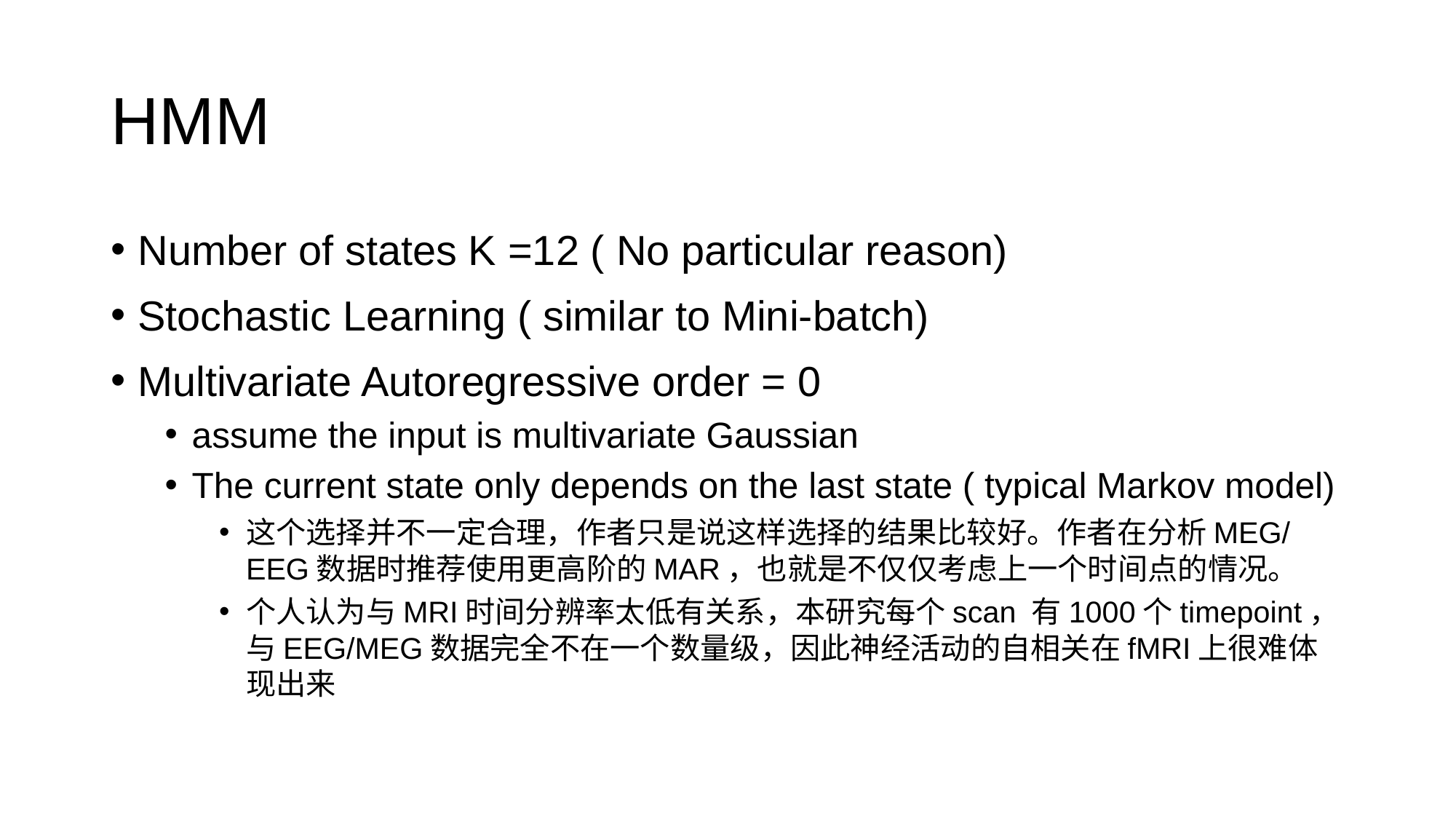

# HMM
Number of states K =12 ( No particular reason)
Stochastic Learning ( similar to Mini-batch)
Multivariate Autoregressive order = 0
assume the input is multivariate Gaussian
The current state only depends on the last state ( typical Markov model)
这个选择并不一定合理，作者只是说这样选择的结果比较好。作者在分析MEG/EEG数据时推荐使用更高阶的MAR，也就是不仅仅考虑上一个时间点的情况。
个人认为与MRI时间分辨率太低有关系，本研究每个scan 有1000个timepoint，与EEG/MEG数据完全不在一个数量级，因此神经活动的自相关在fMRI上很难体现出来